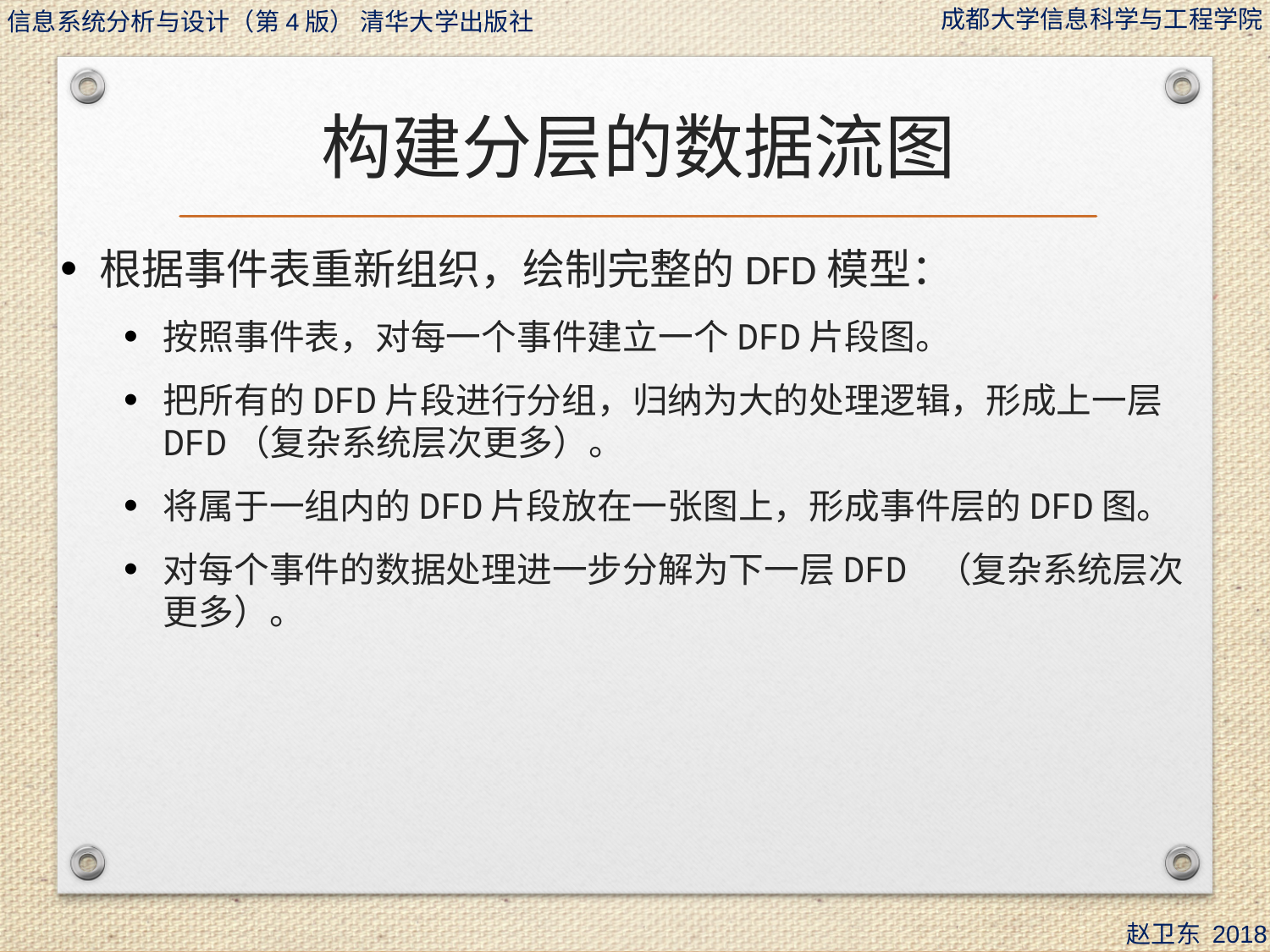

# 构建分层的数据流图
根据事件表重新组织，绘制完整的DFD模型：
按照事件表，对每一个事件建立一个DFD片段图。
把所有的DFD片段进行分组，归纳为大的处理逻辑，形成上一层DFD（复杂系统层次更多）。
将属于一组内的DFD片段放在一张图上，形成事件层的DFD图。
对每个事件的数据处理进一步分解为下一层DFD （复杂系统层次更多）。